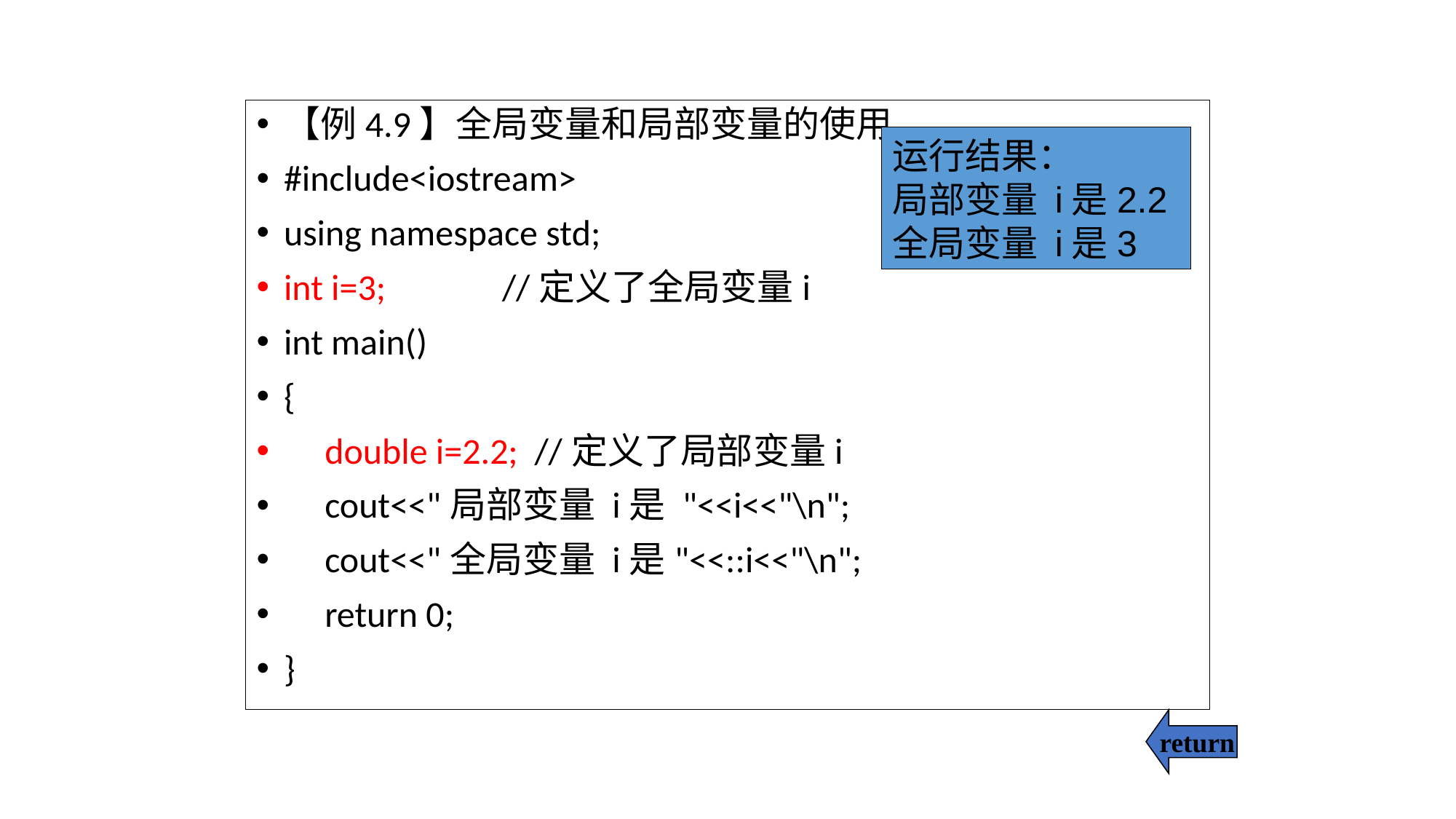

【例4.9】全局变量和局部变量的使用。
#include<iostream>
using namespace std;
int i=3;		//定义了全局变量i
int main()
{
     double i=2.2;  //定义了局部变量i
     cout<<"局部变量 i是 "<<i<<"\n";
     cout<<"全局变量 i是"<<::i<<"\n";
     return 0;
}
运行结果：
局部变量 i是2.2
全局变量 i是3
return